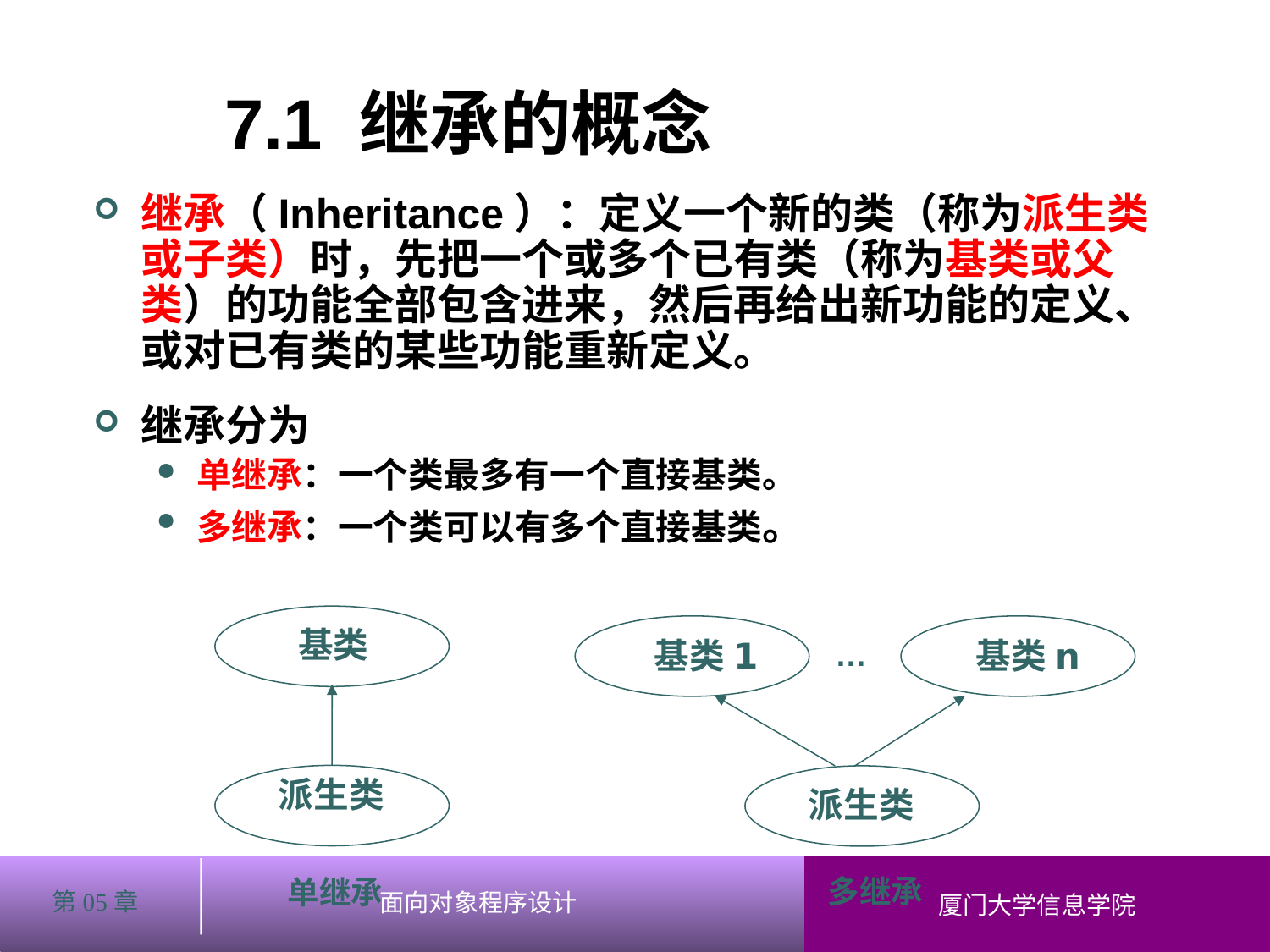

# 7.1 继承的概念
继承（Inheritance）：定义一个新的类（称为派生类或子类）时，先把一个或多个已有类（称为基类或父类）的功能全部包含进来，然后再给出新功能的定义、或对已有类的某些功能重新定义。
继承分为
单继承：一个类最多有一个直接基类。
多继承：一个类可以有多个直接基类。

基类
派生类

基类1
基类n
…

派生类
多继承
单继承
28